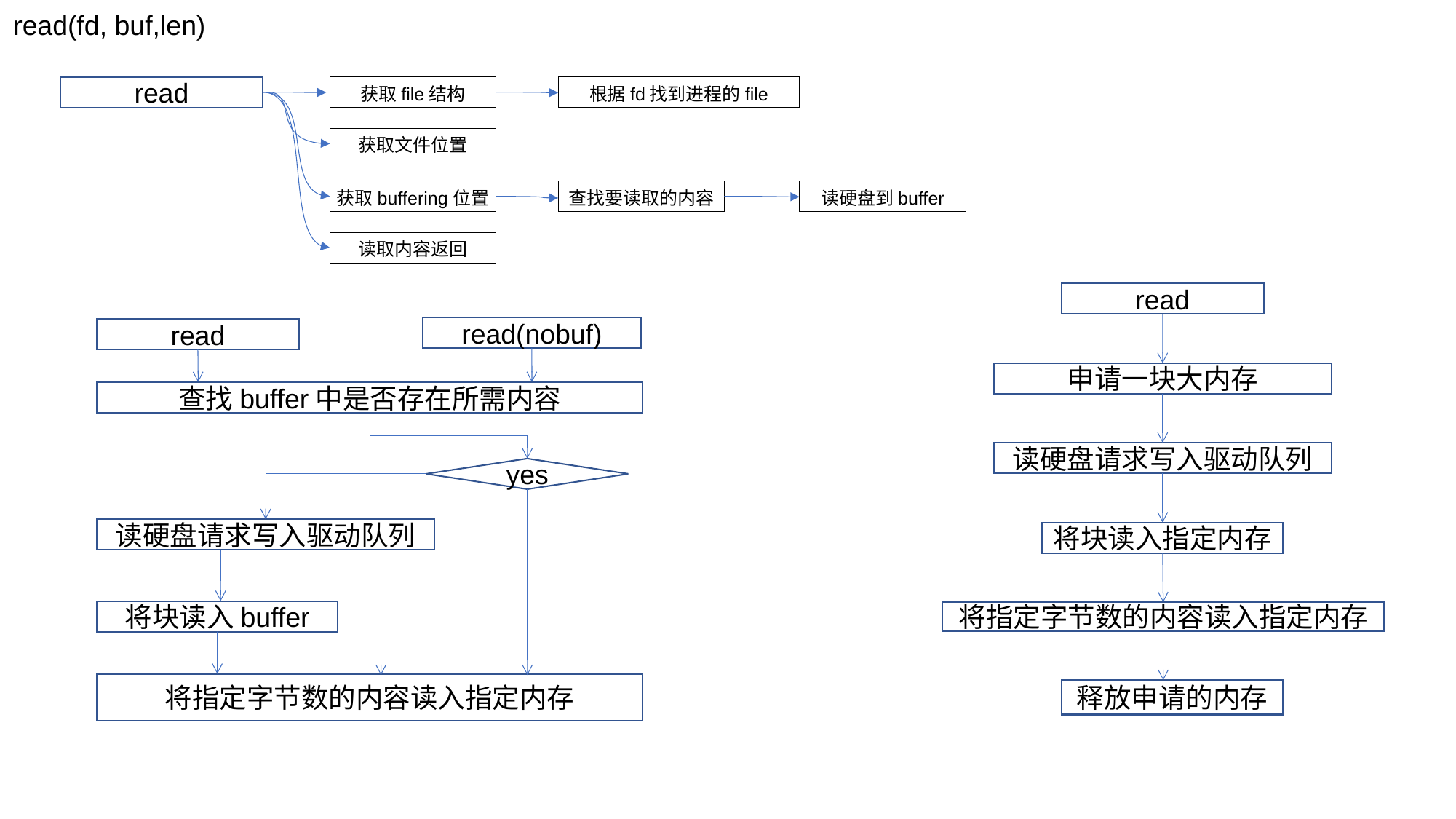

read(fd, buf,len)
read
获取file结构
根据fd找到进程的file
获取文件位置
获取buffering位置
查找要读取的内容
读硬盘到buffer
读取内容返回
read
read(nobuf)
read
申请一块大内存
查找buffer中是否存在所需内容
读硬盘请求写入驱动队列
yes
读硬盘请求写入驱动队列
将块读入指定内存
将块读入buffer
将指定字节数的内容读入指定内存
将指定字节数的内容读入指定内存
释放申请的内存